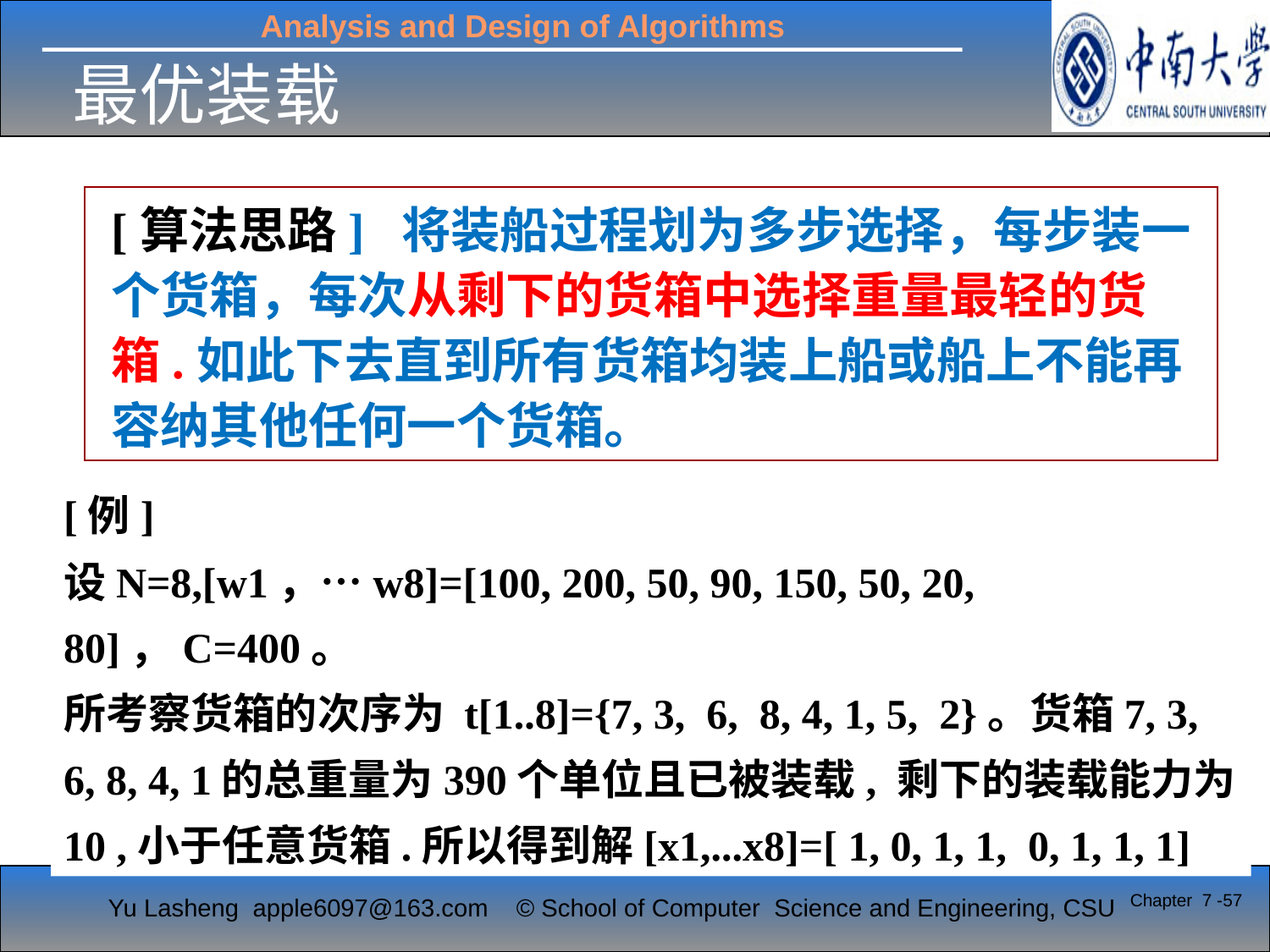

# 最优装载
[算法思路]  将装船过程划为多步选择，每步装一个货箱，每次从剩下的货箱中选择重量最轻的货箱.如此下去直到所有货箱均装上船或船上不能再容纳其他任何一个货箱。
[例]
设N=8,[w1，…w8]=[100, 200, 50, 90, 150, 50, 20, 80]，C=400。
所考察货箱的次序为 t[1..8]={7, 3,  6,  8, 4, 1, 5,  2}。货箱7, 3, 6, 8, 4, 1的总重量为390个单位且已被装载, 剩下的装载能力为10 ,小于任意货箱.所以得到解[x1,...x8]=[ 1, 0, 1, 1,  0, 1, 1, 1]
Chapter  7 -57